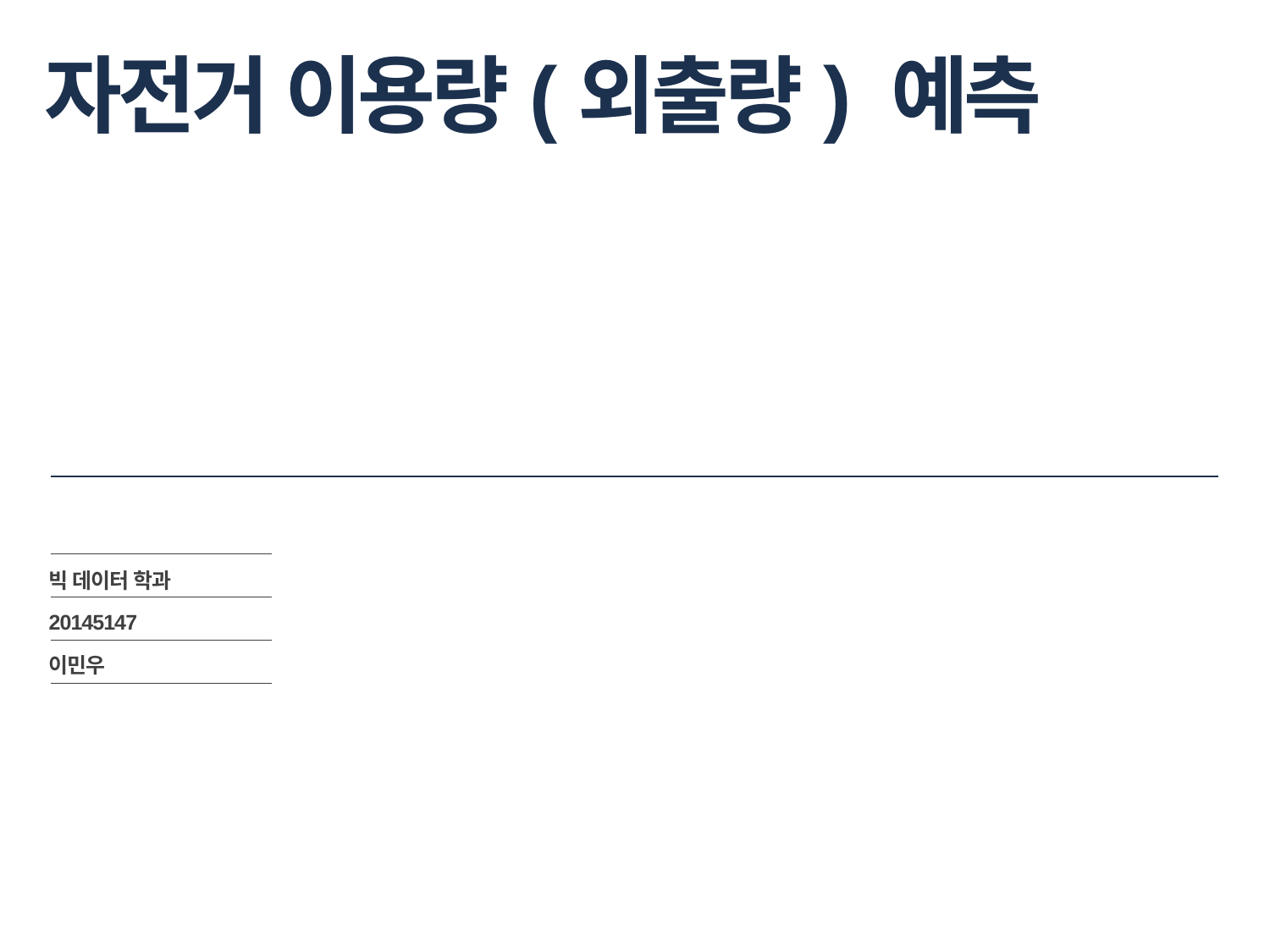

# 자전거 이용량(외출량) 예측
빅 데이터 학과
20145147
이민우